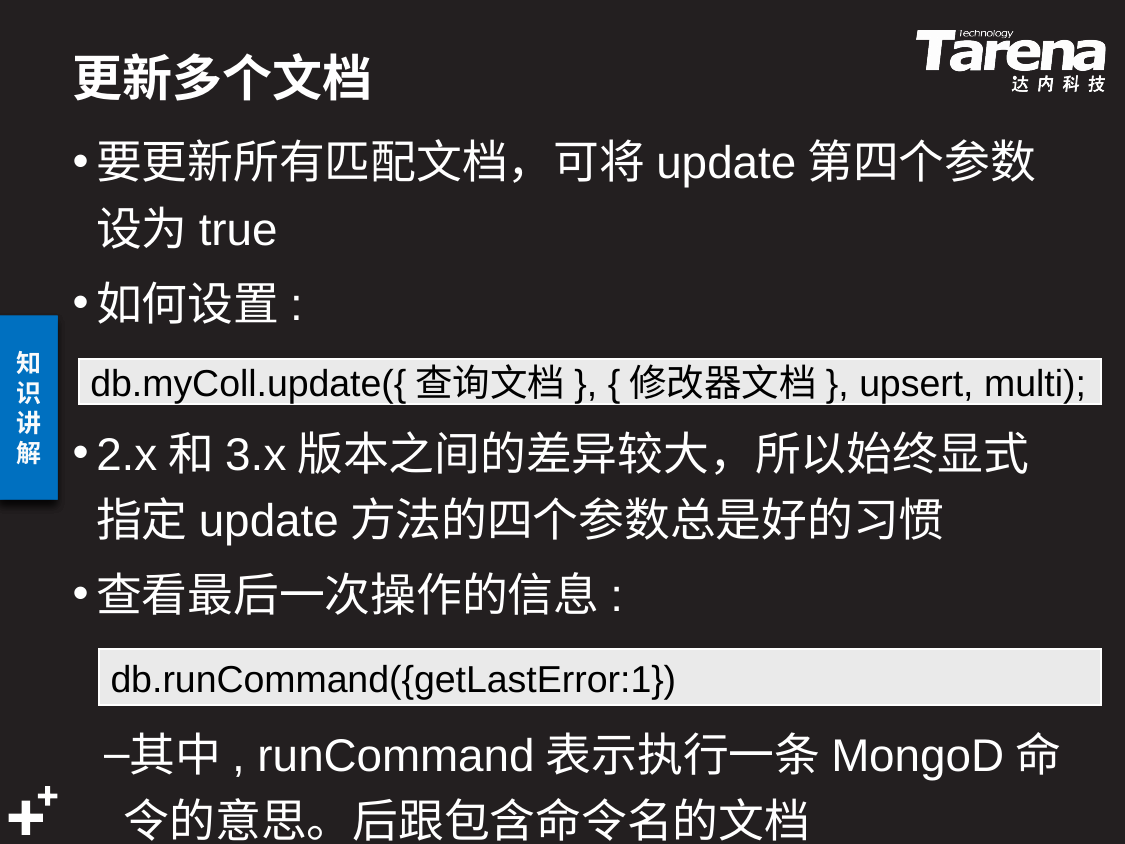

# 更新多个文档
要更新所有匹配文档，可将update第四个参数设为true
如何设置:

2.x和3.x版本之间的差异较大，所以始终显式指定update方法的四个参数总是好的习惯
查看最后一次操作的信息:

其中, runCommand表示执行一条MongoD命令的意思。后跟包含命令名的文档
db.myColl.update({查询文档}, {修改器文档}, upsert, multi);
db.runCommand({getLastError:1})